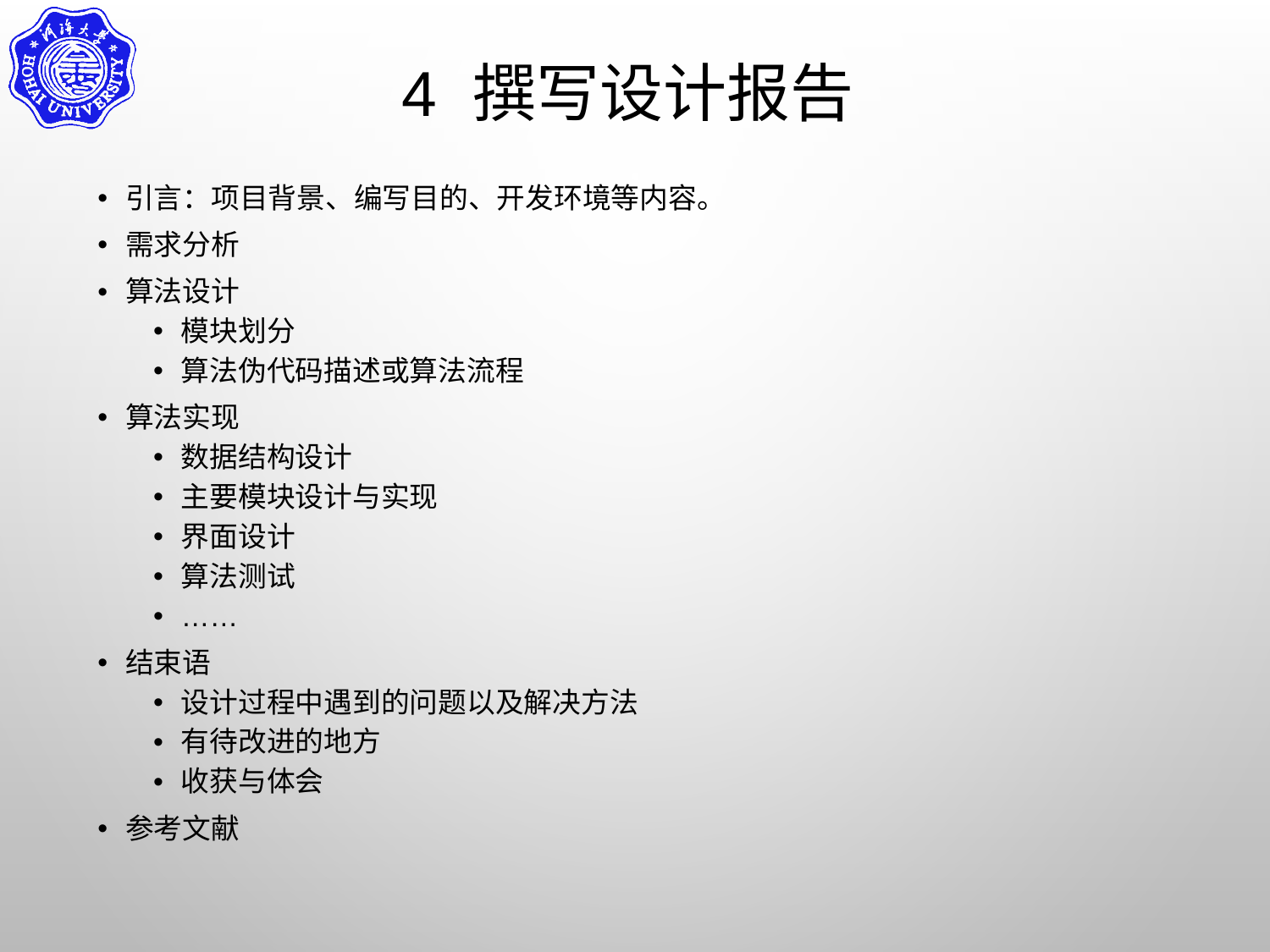

# 4 撰写设计报告
引言：项目背景、编写目的、开发环境等内容。
需求分析
算法设计
模块划分
算法伪代码描述或算法流程
算法实现
数据结构设计
主要模块设计与实现
界面设计
算法测试
……
结束语
设计过程中遇到的问题以及解决方法
有待改进的地方
收获与体会
参考文献